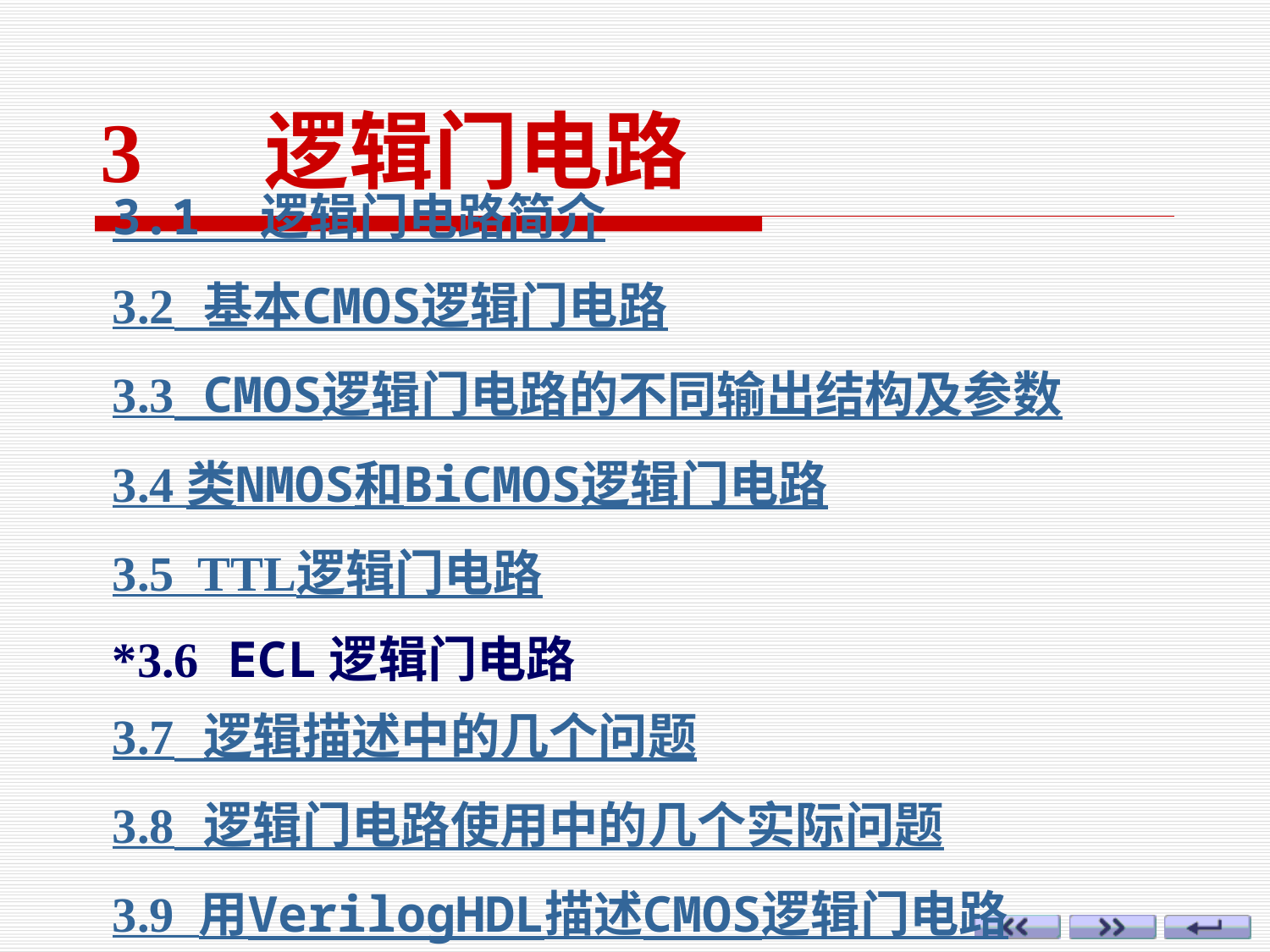

3  逻辑门电路
3.1  逻辑门电路简介
3.2 基本CMOS逻辑门电路
3.3 CMOS逻辑门电路的不同输出结构及参数
3.4 类NMOS和BiCMOS逻辑门电路
3.5  TTL逻辑门电路
*3.6 ECL逻辑门电路
3.7 逻辑描述中的几个问题
3.8 逻辑门电路使用中的几个实际问题
3.9  用VerilogHDL描述CMOS逻辑门电路